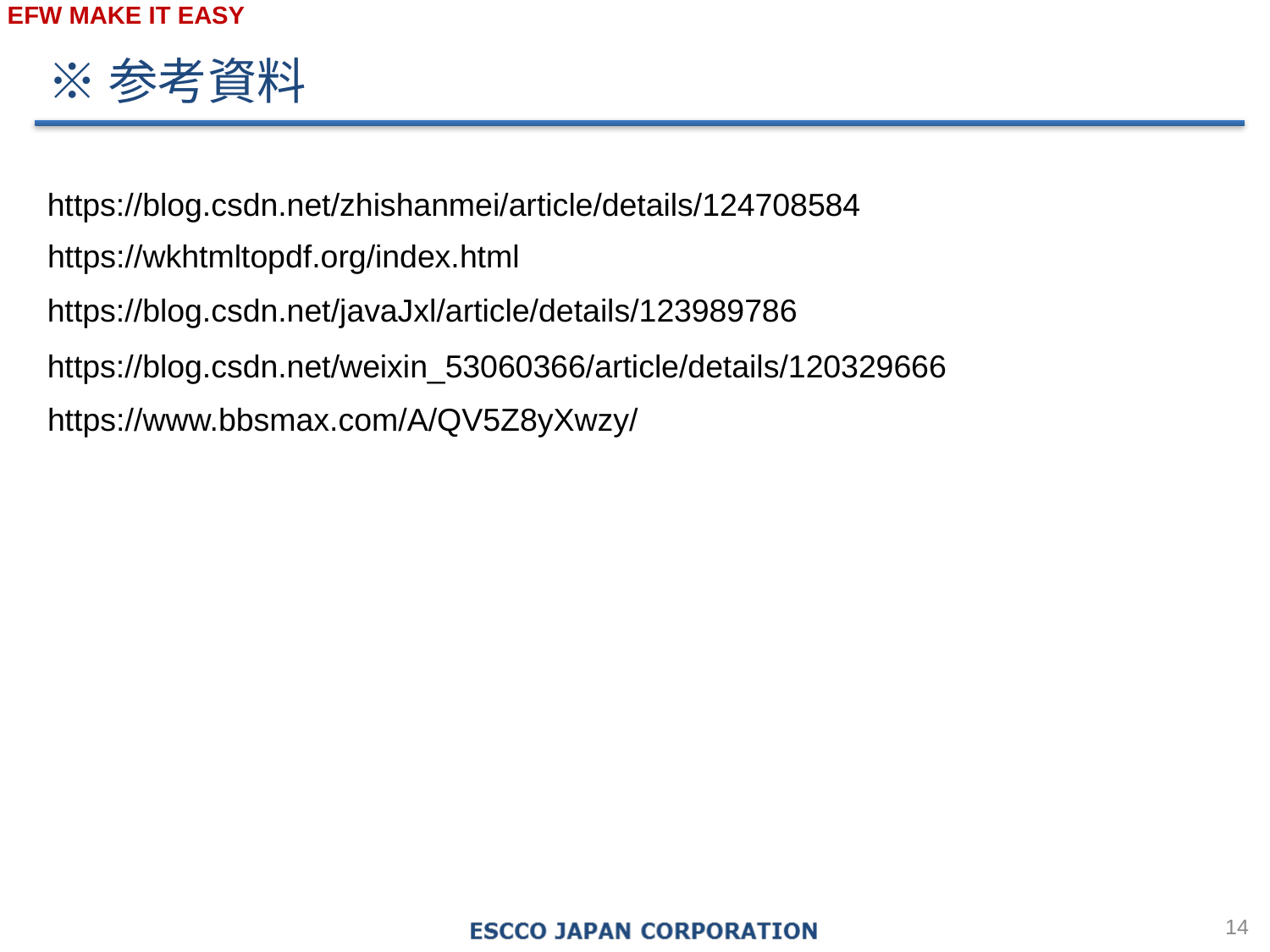

※参考資料
https://blog.csdn.net/zhishanmei/article/details/124708584
https://wkhtmltopdf.org/index.html
https://blog.csdn.net/javaJxl/article/details/123989786
https://blog.csdn.net/weixin_53060366/article/details/120329666
https://www.bbsmax.com/A/QV5Z8yXwzy/
14